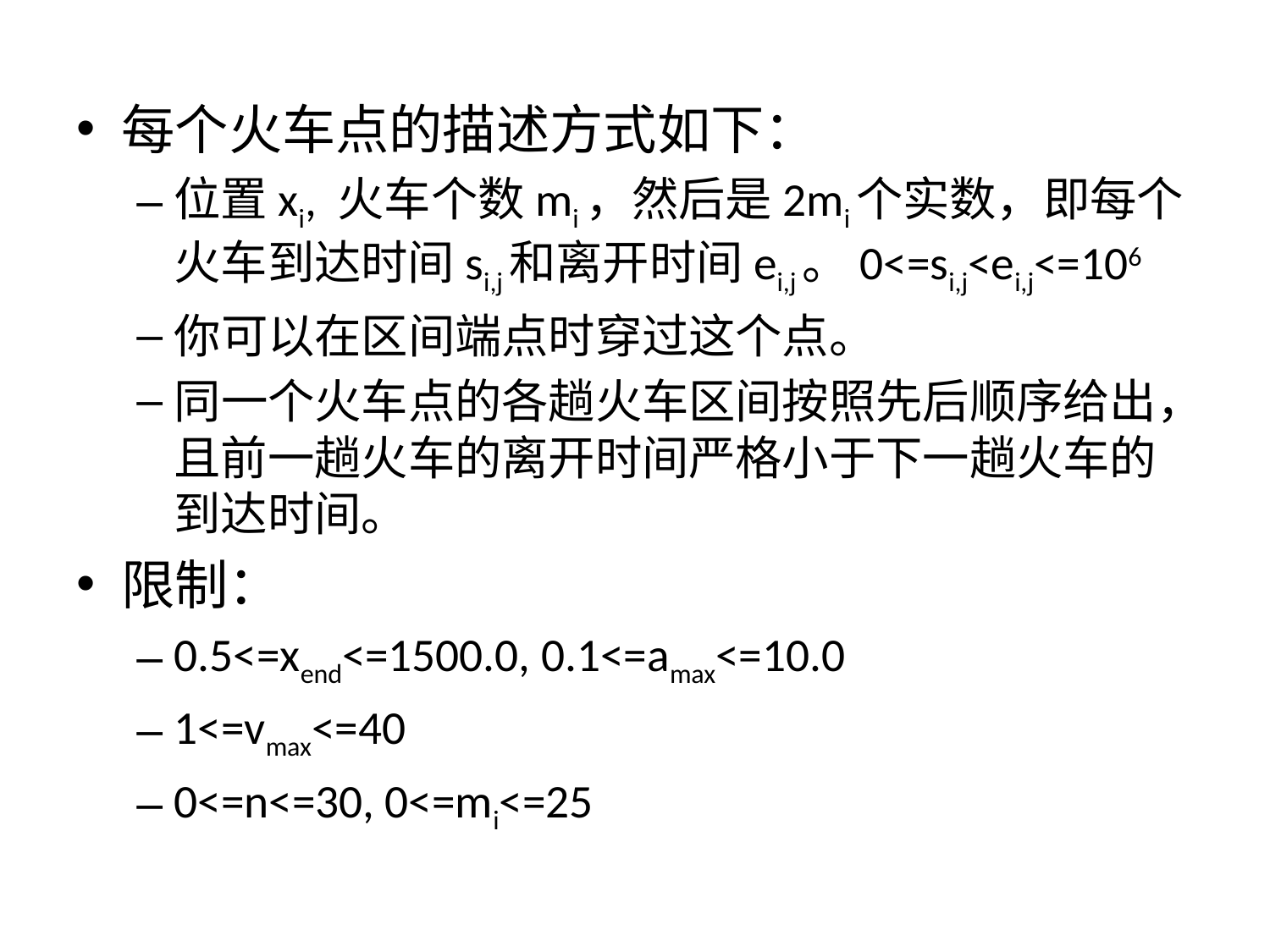

每个火车点的描述方式如下：
位置xi, 火车个数mi，然后是2mi个实数，即每个火车到达时间si,j和离开时间ei,j。0<=si,j<ei,j<=106
你可以在区间端点时穿过这个点。
同一个火车点的各趟火车区间按照先后顺序给出，且前一趟火车的离开时间严格小于下一趟火车的到达时间。
限制：
0.5<=xend<=1500.0, 0.1<=amax<=10.0
1<=vmax<=40
0<=n<=30, 0<=mi<=25